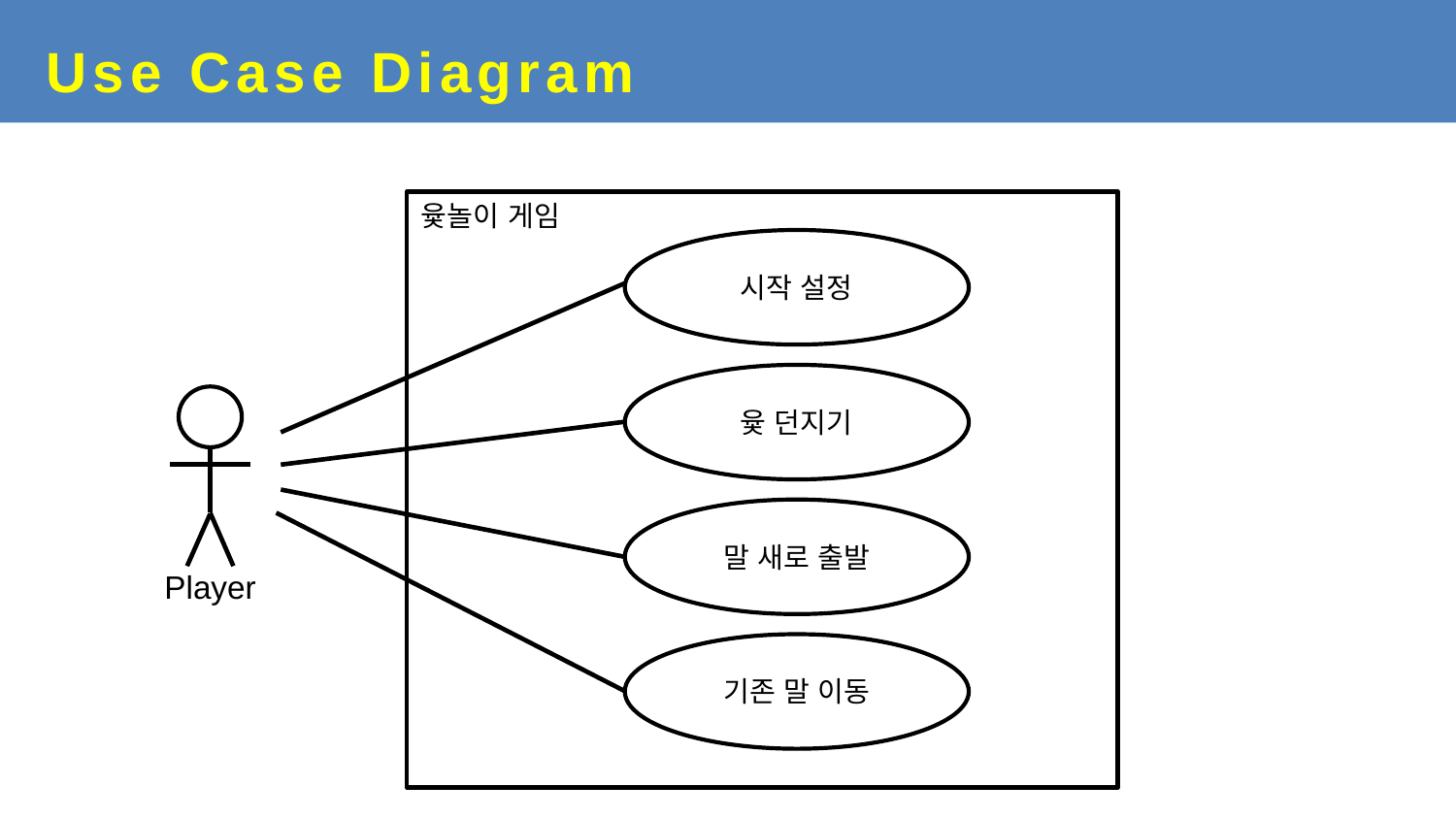

Use Case Diagram
윷놀이 게임

시작 설정

윷 던지기

말 새로 출발
Player

기존 말 이동